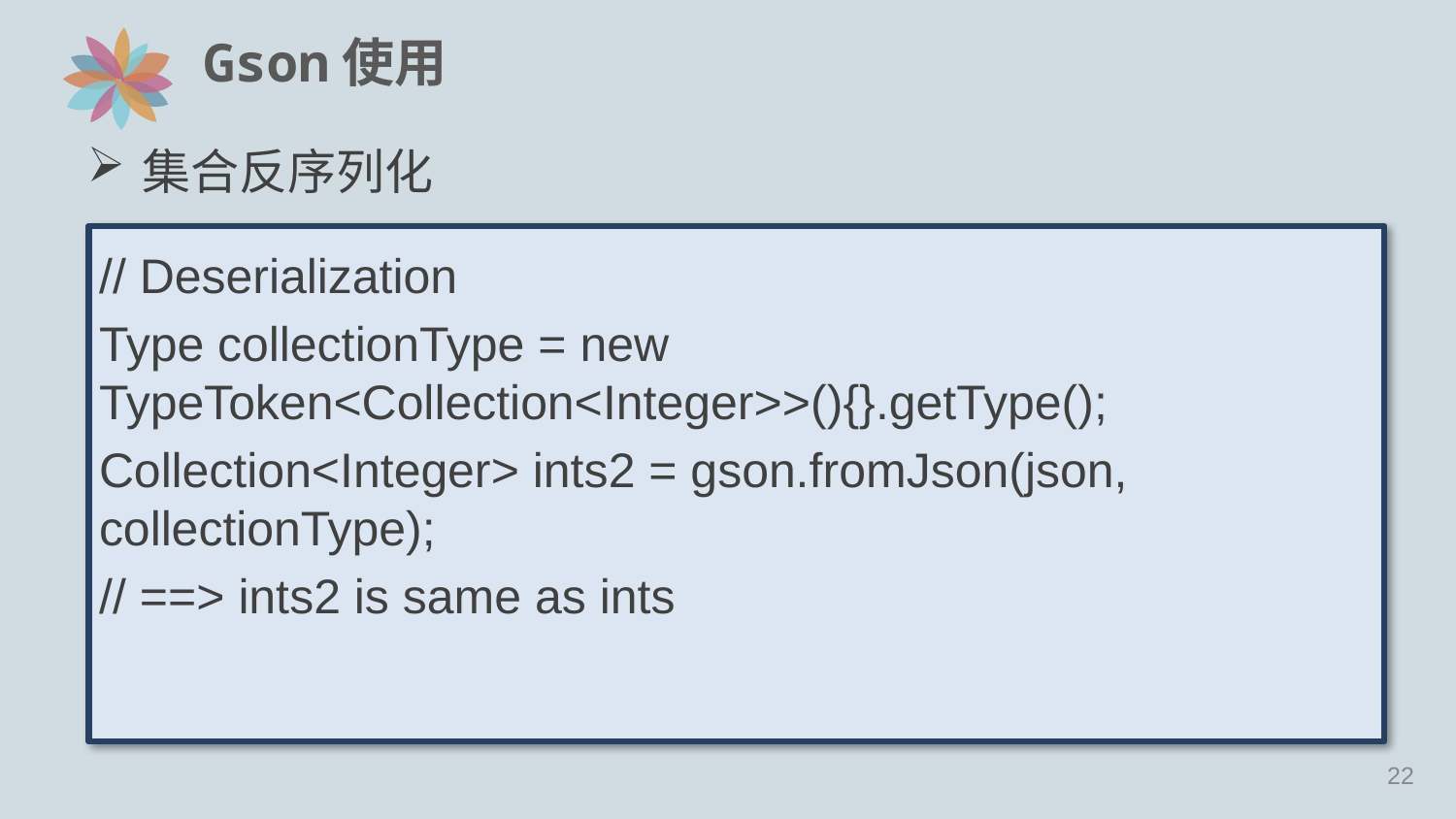

# Gson使用
集合反序列化
// Deserialization
Type collectionType = new TypeToken<Collection<Integer>>(){}.getType();
Collection<Integer> ints2 = gson.fromJson(json, collectionType);
// ==> ints2 is same as ints

22